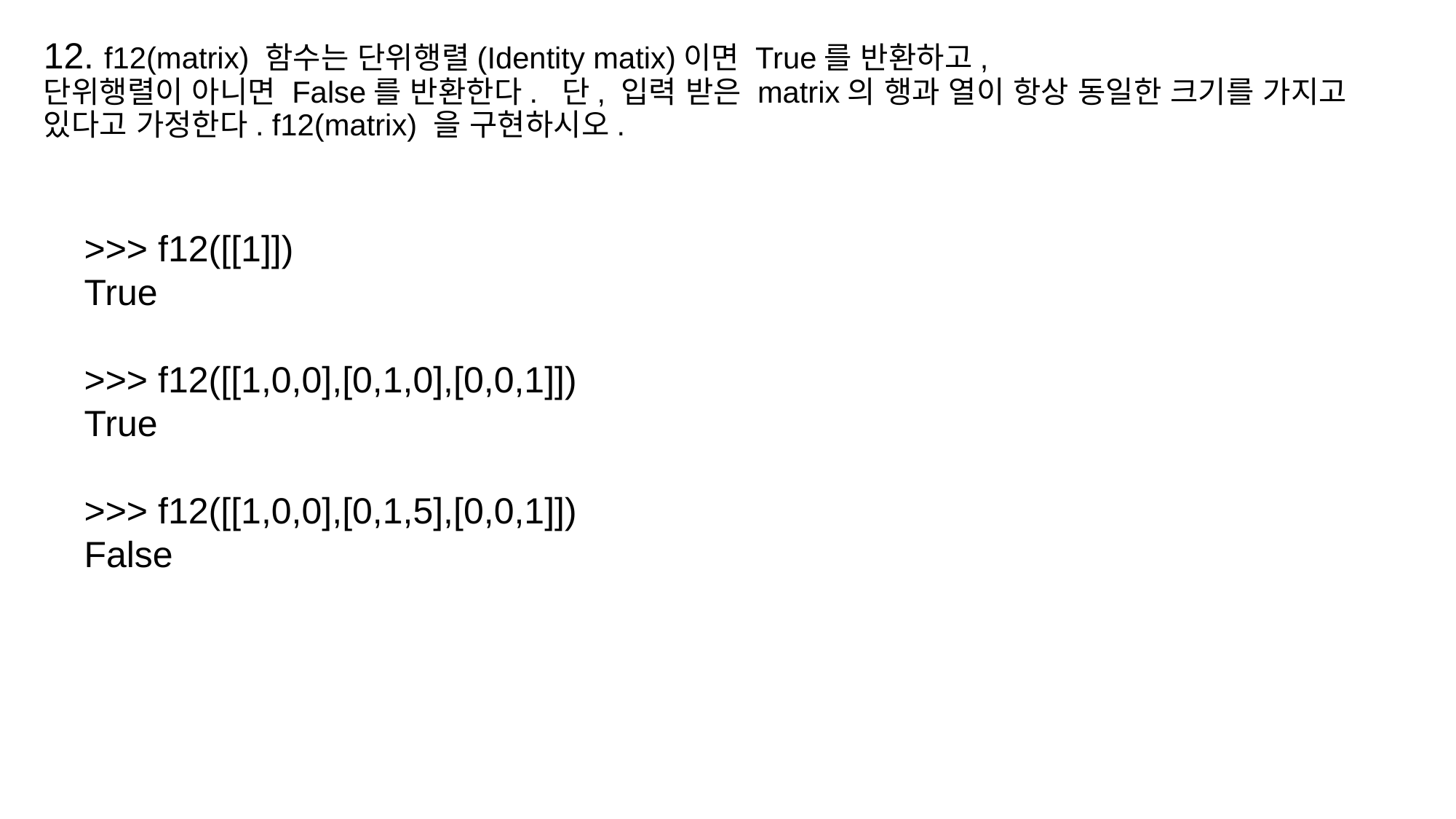

12. f12(matrix) 함수는 단위행렬(Identity matix)이면 True를 반환하고,
단위행렬이 아니면 False를 반환한다.  단, 입력 받은 matrix의 행과 열이 항상 동일한 크기를 가지고 있다고 가정한다. f12(matrix) 을 구현하시오.

    >>> f12([[1]])
    True

    >>> f12([[1,0,0],[0,1,0],[0,0,1]])
    True

    >>> f12([[1,0,0],[0,1,5],[0,0,1]])
    False